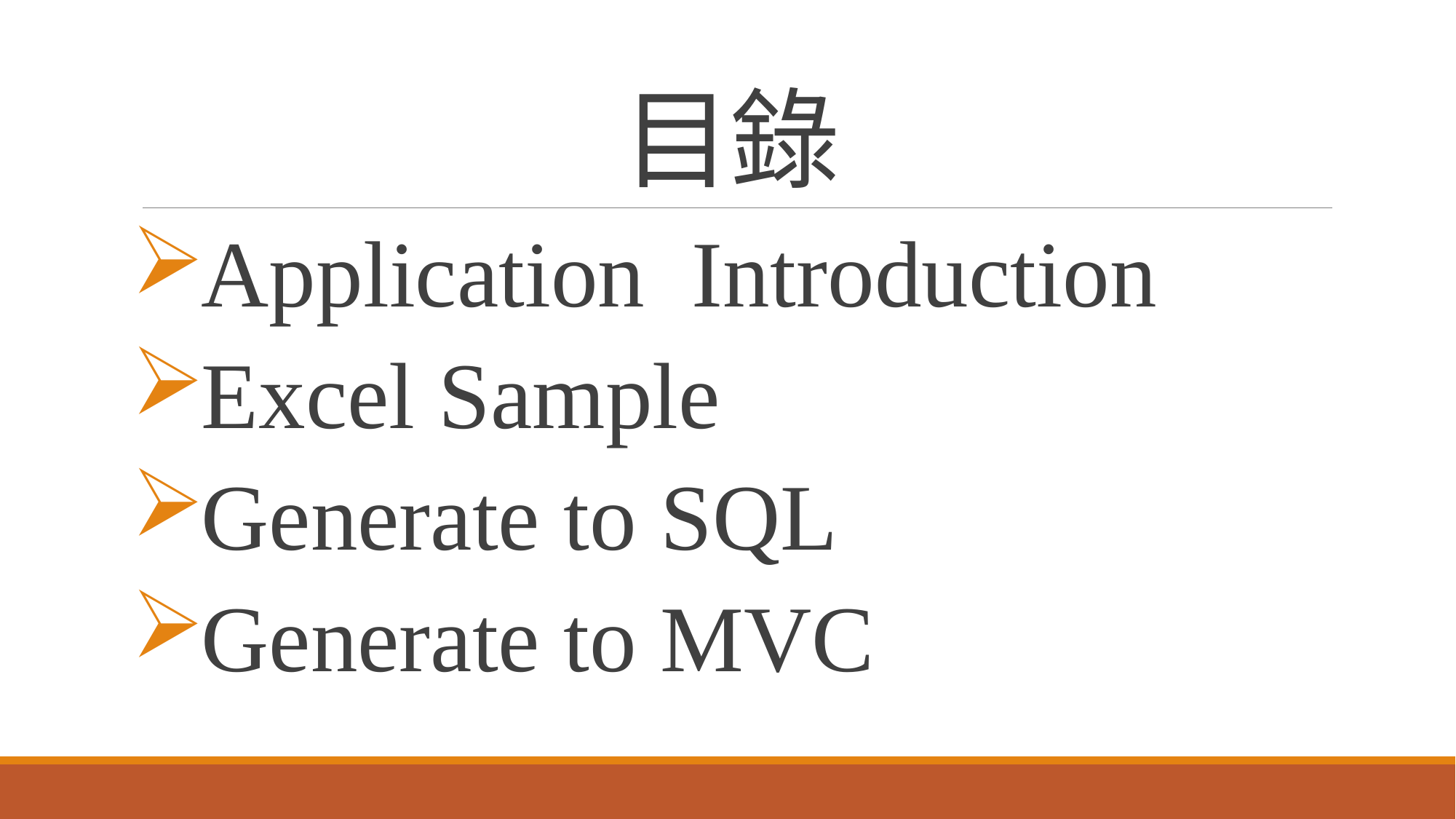

# 目錄
Application  Introduction
Excel Sample
Generate to SQL
Generate to MVC